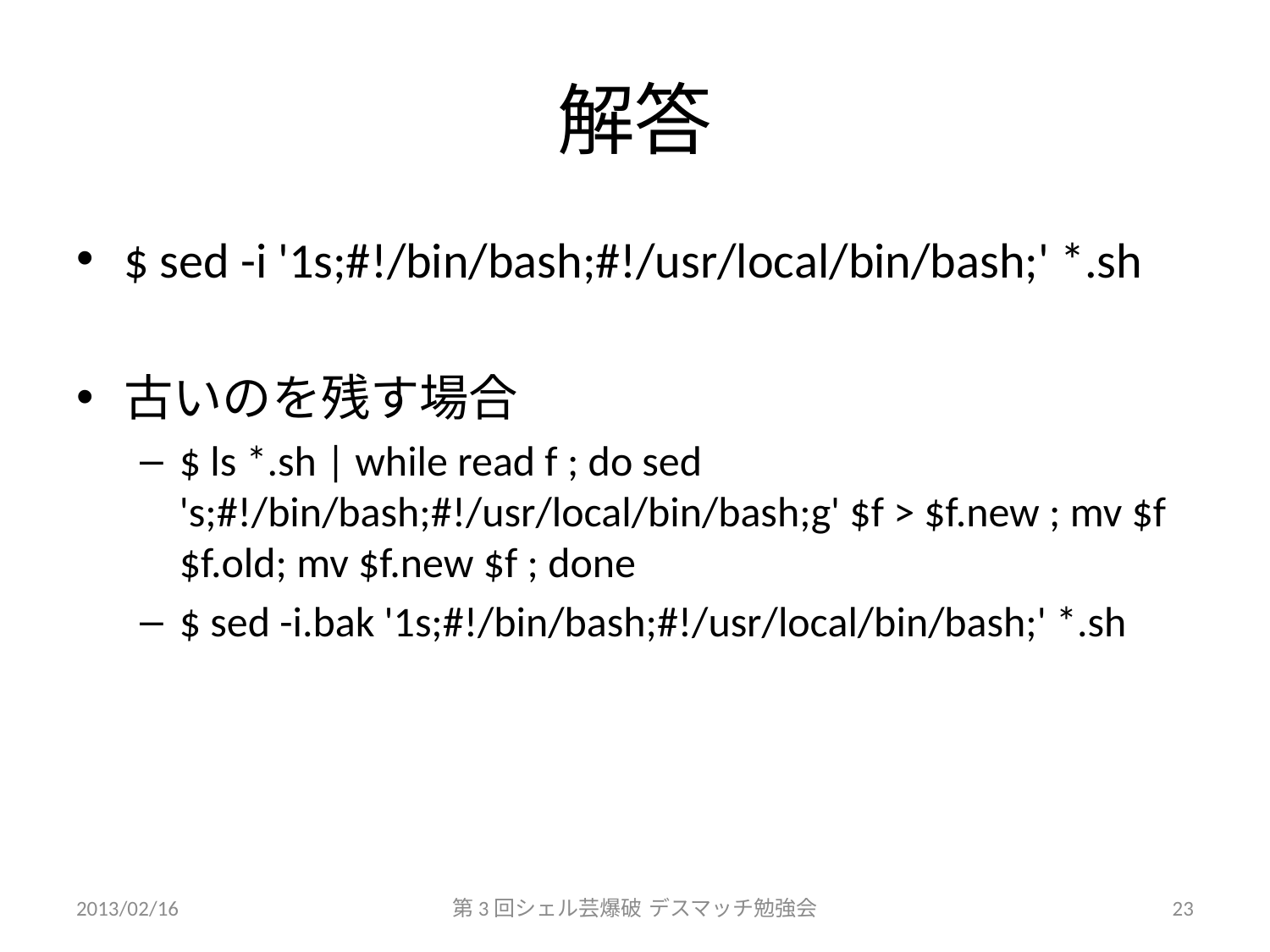

# 解答
$ sed -i '1s;#!/bin/bash;#!/usr/local/bin/bash;' *.sh

古いのを残す場合
$ ls *.sh | while read f ; do sed 's;#!/bin/bash;#!/usr/local/bin/bash;g' $f > $f.new ; mv $f $f.old; mv $f.new $f ; done
$ sed -i.bak '1s;#!/bin/bash;#!/usr/local/bin/bash;' *.sh

2013/02/16
第3回シェル芸爆破 デスマッチ勉強会
23